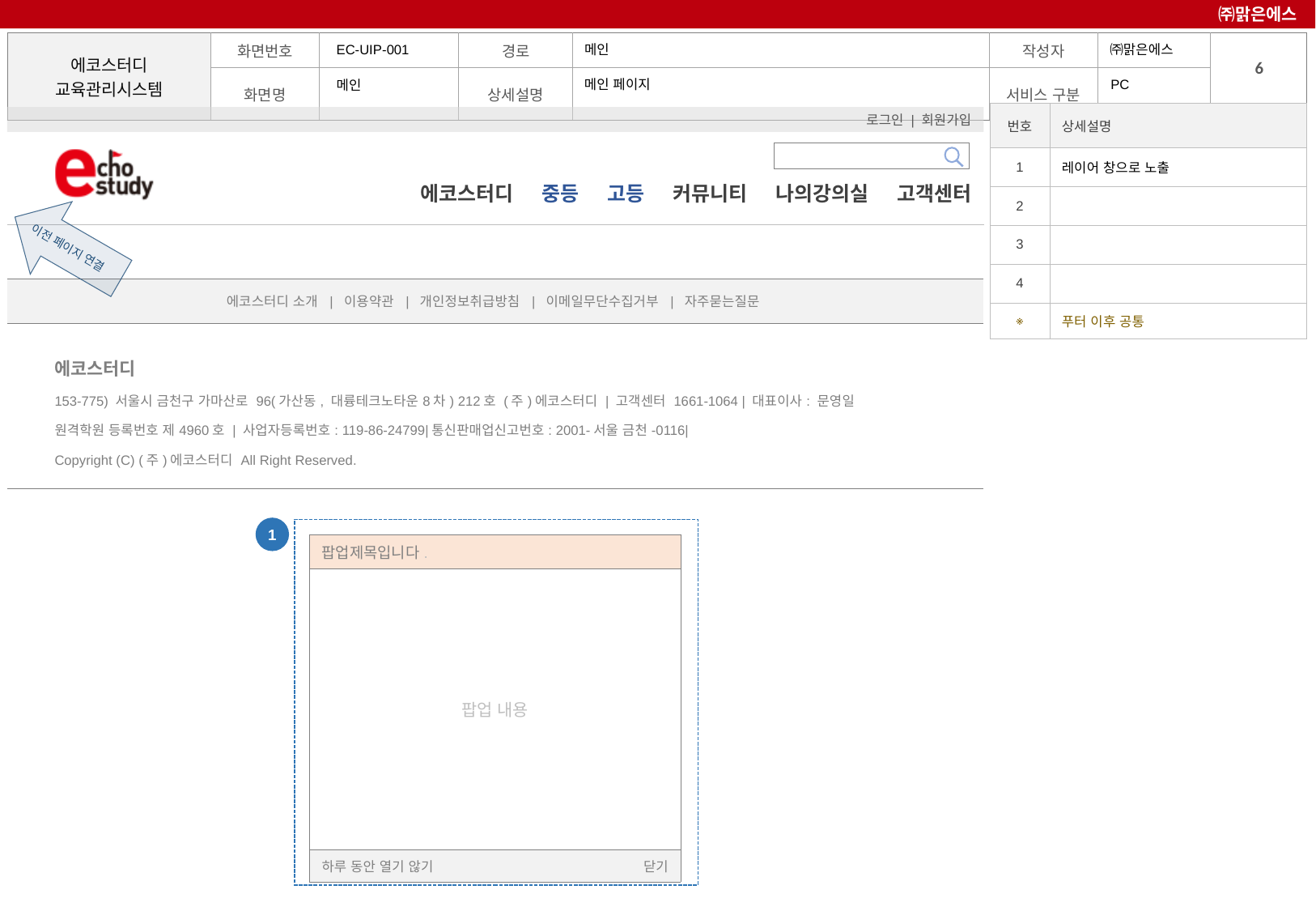

㈜맑은에스
메인
EC-UIP-001
PC
메인 페이지
메인
| 번호 | 상세설명 |
| --- | --- |
| 1 | 레이어 창으로 노출 |
| 2 |  |
| 3 |  |
| 4 |  |
| ※ | 푸터 이후 공통 |
이전 페이지 연결
| 에코스터디 소개 | 이용약관 | 개인정보취급방침 | 이메일무단수집거부 | 자주묻는질문 |
| --- |
| 에코스터디 153-775) 서울시 금천구 가마산로 96(가산동, 대륭테크노타운8차) 212호 (주)에코스터디 | 고객센터 1661-1064 | 대표이사: 문영일 원격학원 등록번호 제4960호 | 사업자등록번호: 119-86-24799|통신판매업신고번호: 2001-서울 금천-0116| Copyright (C) (주)에코스터디 All Right Reserved. |
1

| 팝업제목입니다. |  |
| --- | --- |
| 팝업 내용 |  |
| 하루 동안 열기 않기 | 닫기 |